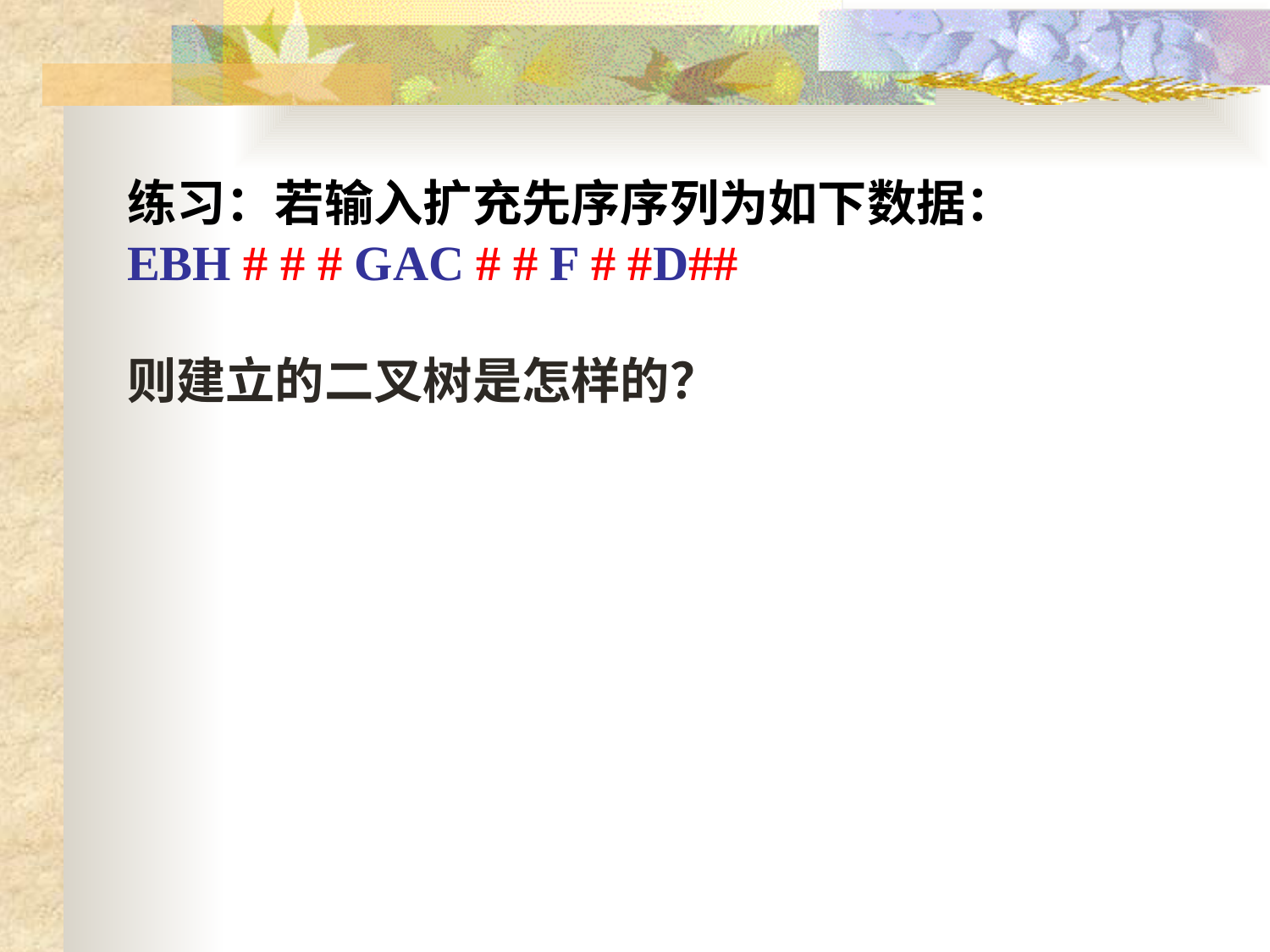

练习：若输入扩充先序序列为如下数据：
EBH # # # GAC # # F # #D##

则建立的二叉树是怎样的？